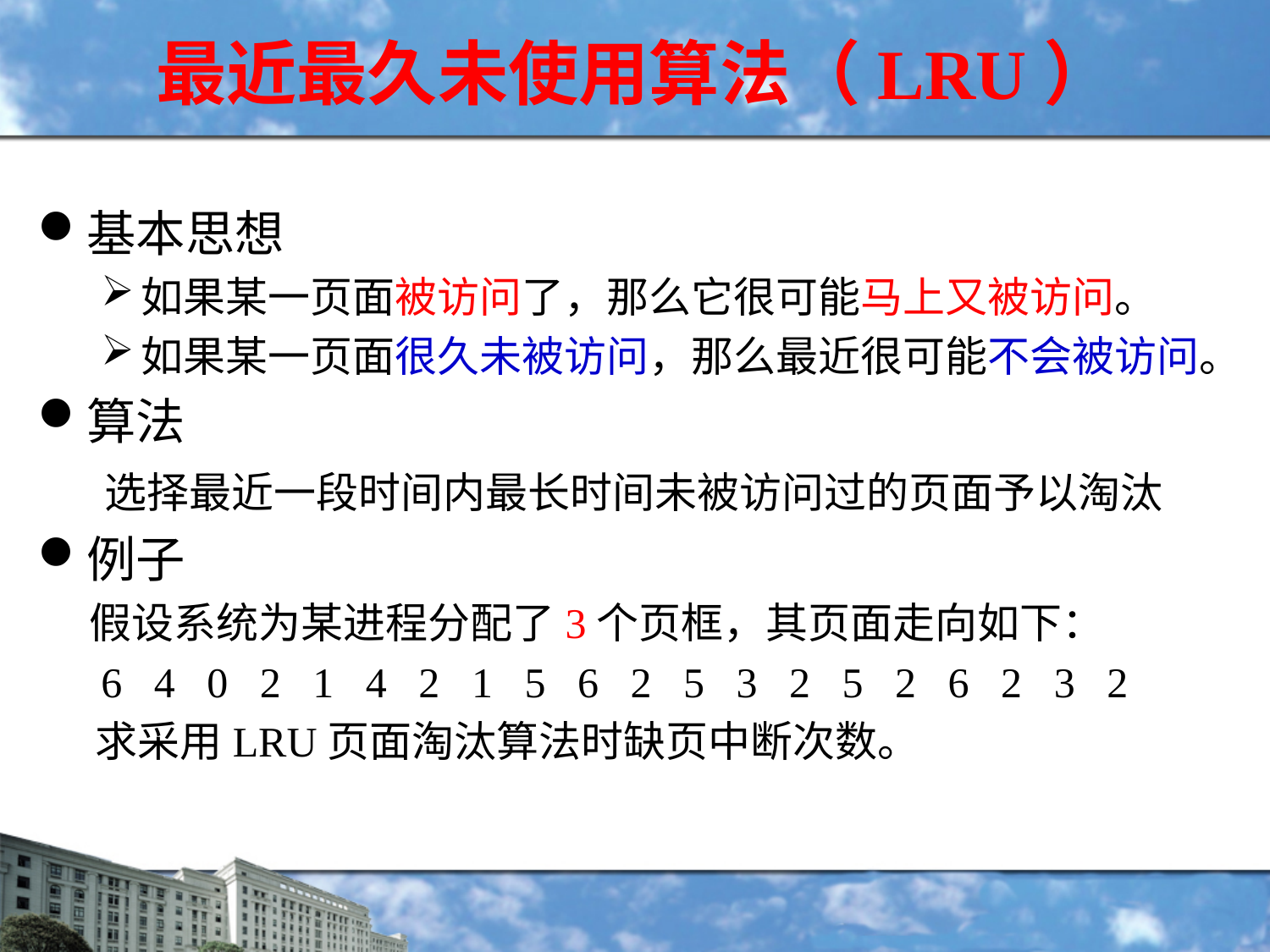

最近最久未使用算法（LRU）
基本思想
如果某一页面被访问了，那么它很可能马上又被访问。
如果某一页面很久未被访问，那么最近很可能不会被访问。
算法
     选择最近一段时间内最长时间未被访问过的页面予以淘汰
例子
　 假设系统为某进程分配了3个页框，其页面走向如下：
      6   4   0   2   1   4   2   1   5   6   2   5   3   2   5   2   6   2   3   2
     求采用LRU页面淘汰算法时缺页中断次数。